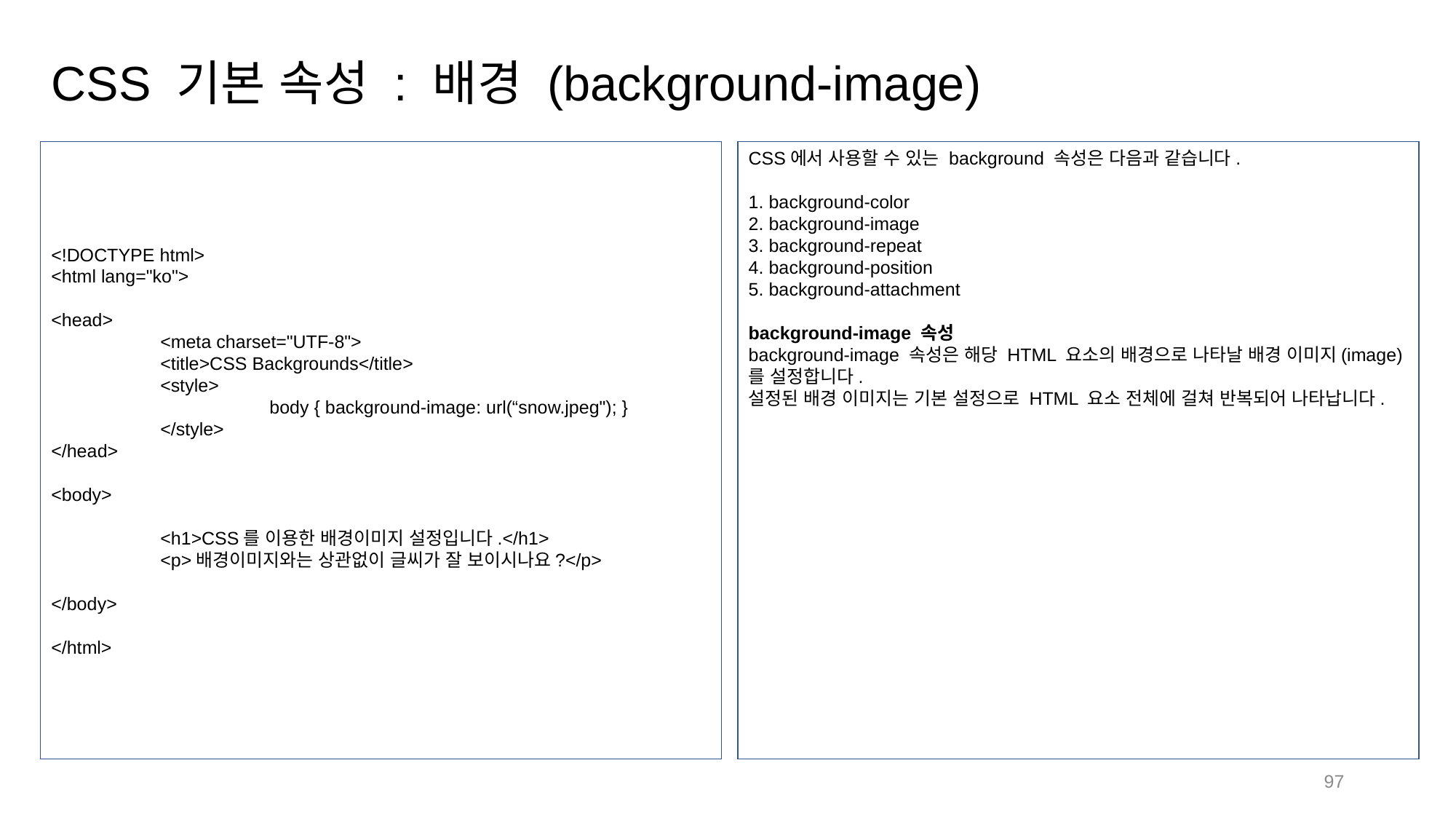

# CSS 기본 속성 : 배경 (background-image)
<!DOCTYPE html>
<html lang="ko">

<head>
	<meta charset="UTF-8">
	<title>CSS Backgrounds</title>
	<style>
		body { background-image: url(“snow.jpeg"); }
	</style>
</head>

<body>

	<h1>CSS를 이용한 배경이미지 설정입니다.</h1>
	<p>배경이미지와는 상관없이 글씨가 잘 보이시나요?</p>

</body>

</html>
CSS에서 사용할 수 있는 background 속성은 다음과 같습니다.

1. background-color
2. background-image
3. background-repeat
4. background-position
5. background-attachment

background-image 속성
background-image 속성은 해당 HTML 요소의 배경으로 나타날 배경 이미지(image)를 설정합니다.
설정된 배경 이미지는 기본 설정으로 HTML 요소 전체에 걸쳐 반복되어 나타납니다.

97